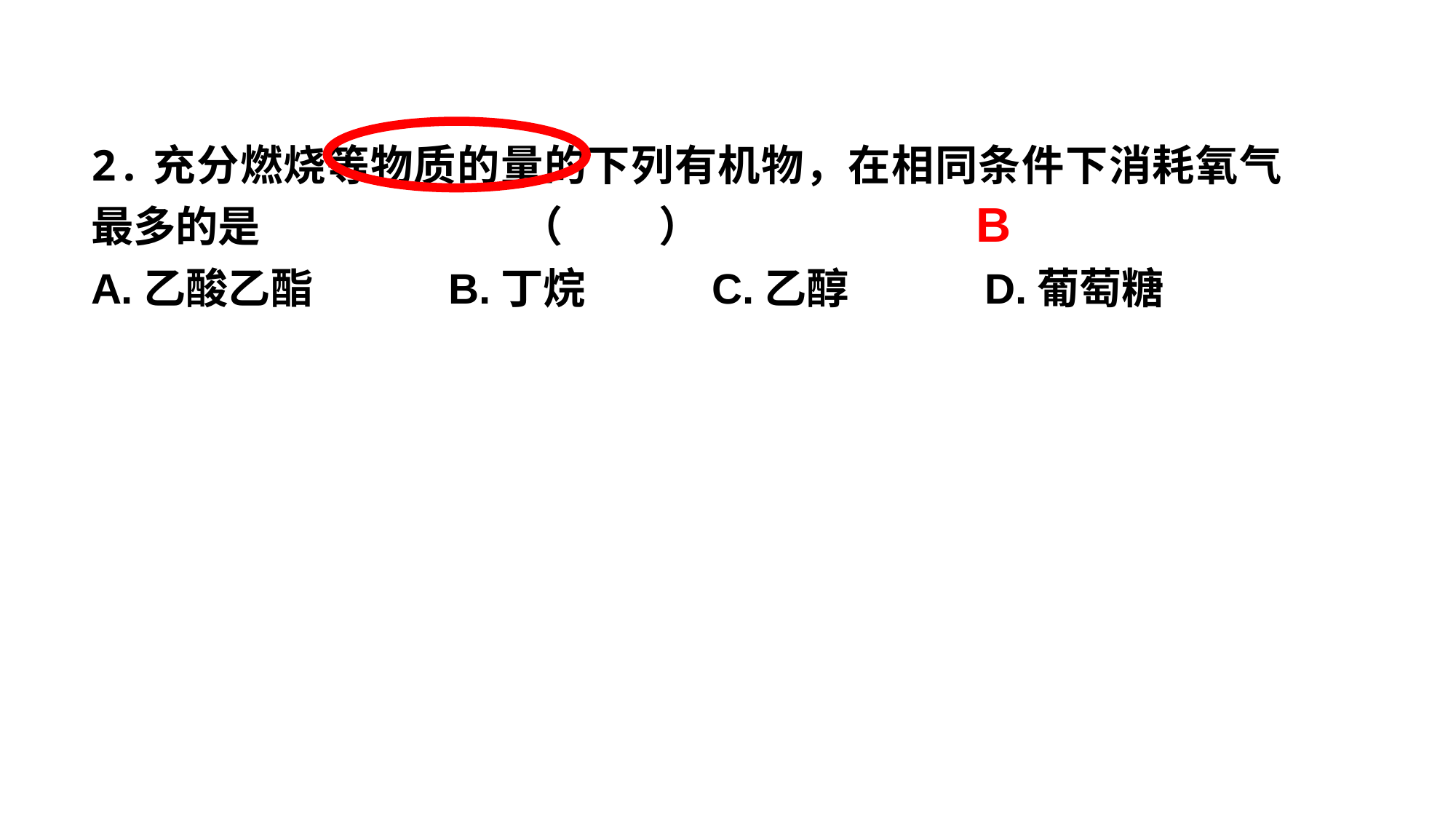

五、含氧有机物完全燃烧时耗氧量计算策略
2.充分燃烧等物质的量的下列有机物，在相同条件下消耗氧气最多的是                           （          ）
A.乙酸乙酯             B.丁烷            C.乙醇             D.葡萄糖

B